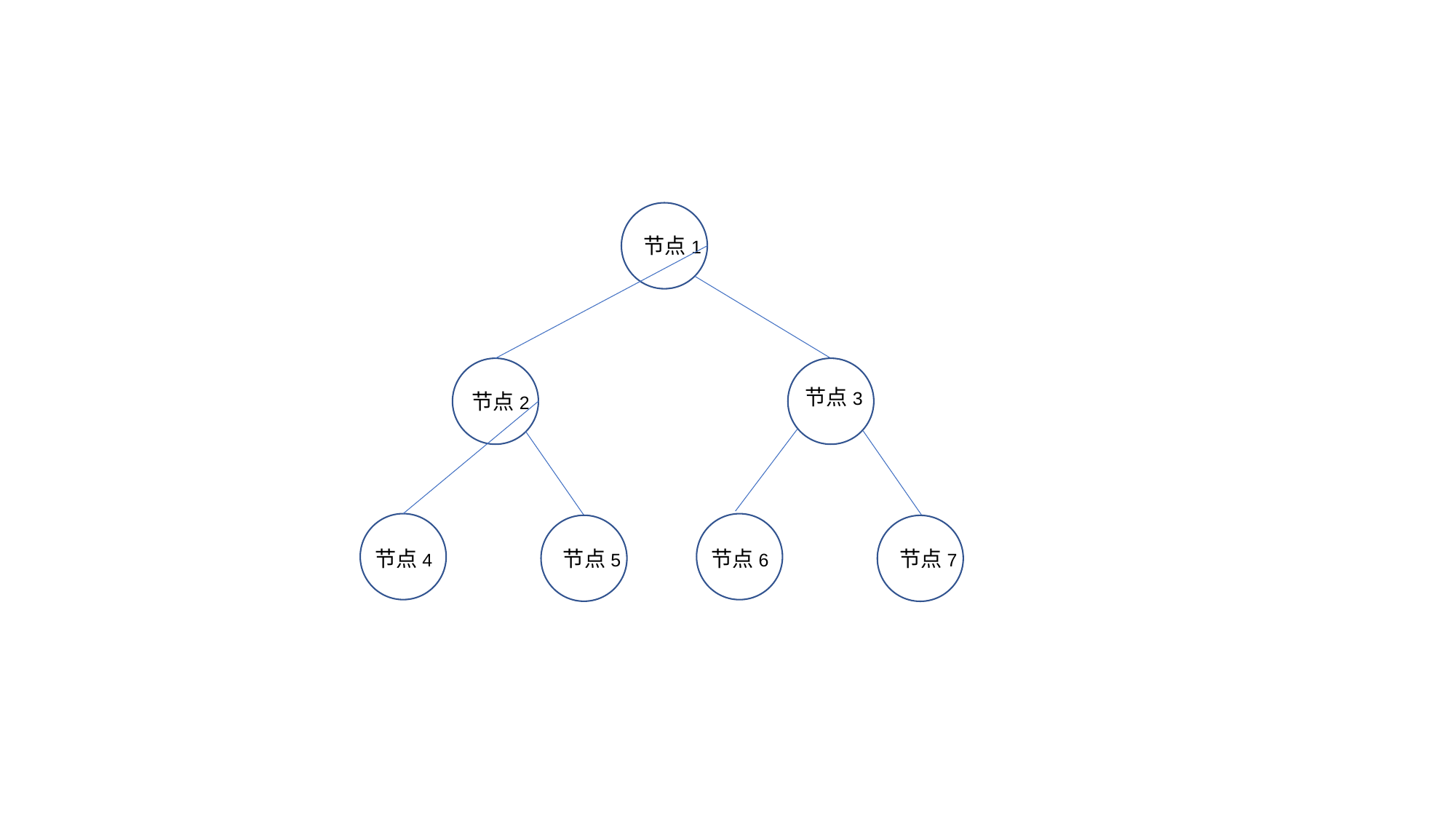

节点1

节点3
节点2

节点4
节点5
节点6
节点7